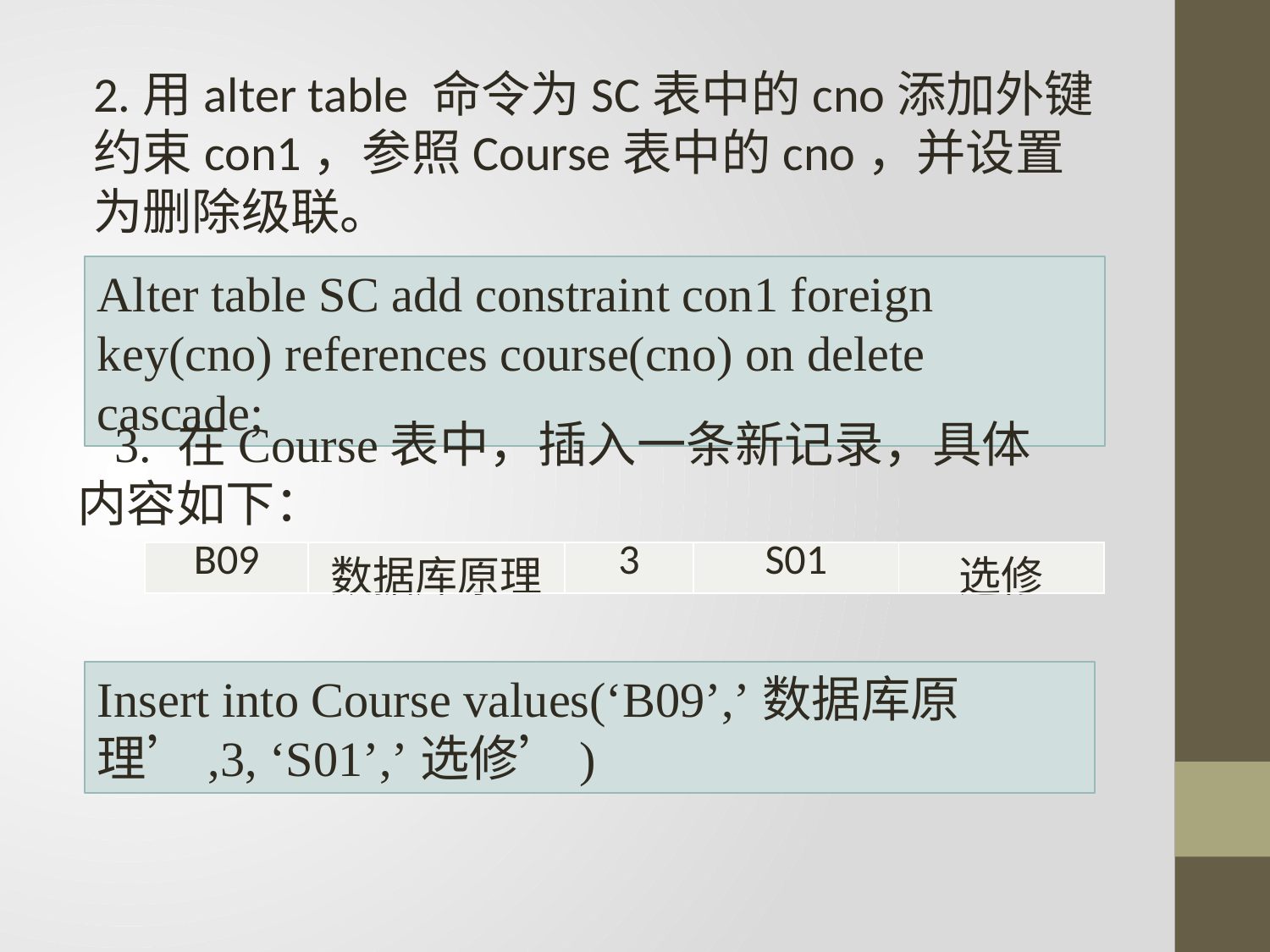

2.用alter table 命令为SC表中的cno添加外键约束con1，参照Course表中的cno，并设置为删除级联。

Alter table SC add constraint con1 foreign key(cno) references course(cno) on delete cascade;
3. 在Course表中，插入一条新记录，具体内容如下：

| B09 | 数据库原理 | 3 | S01 | 选修 |
| --- | --- | --- | --- | --- |
Insert into Course values(‘B09’,’数据库原理’,3, ‘S01’,’选修’)